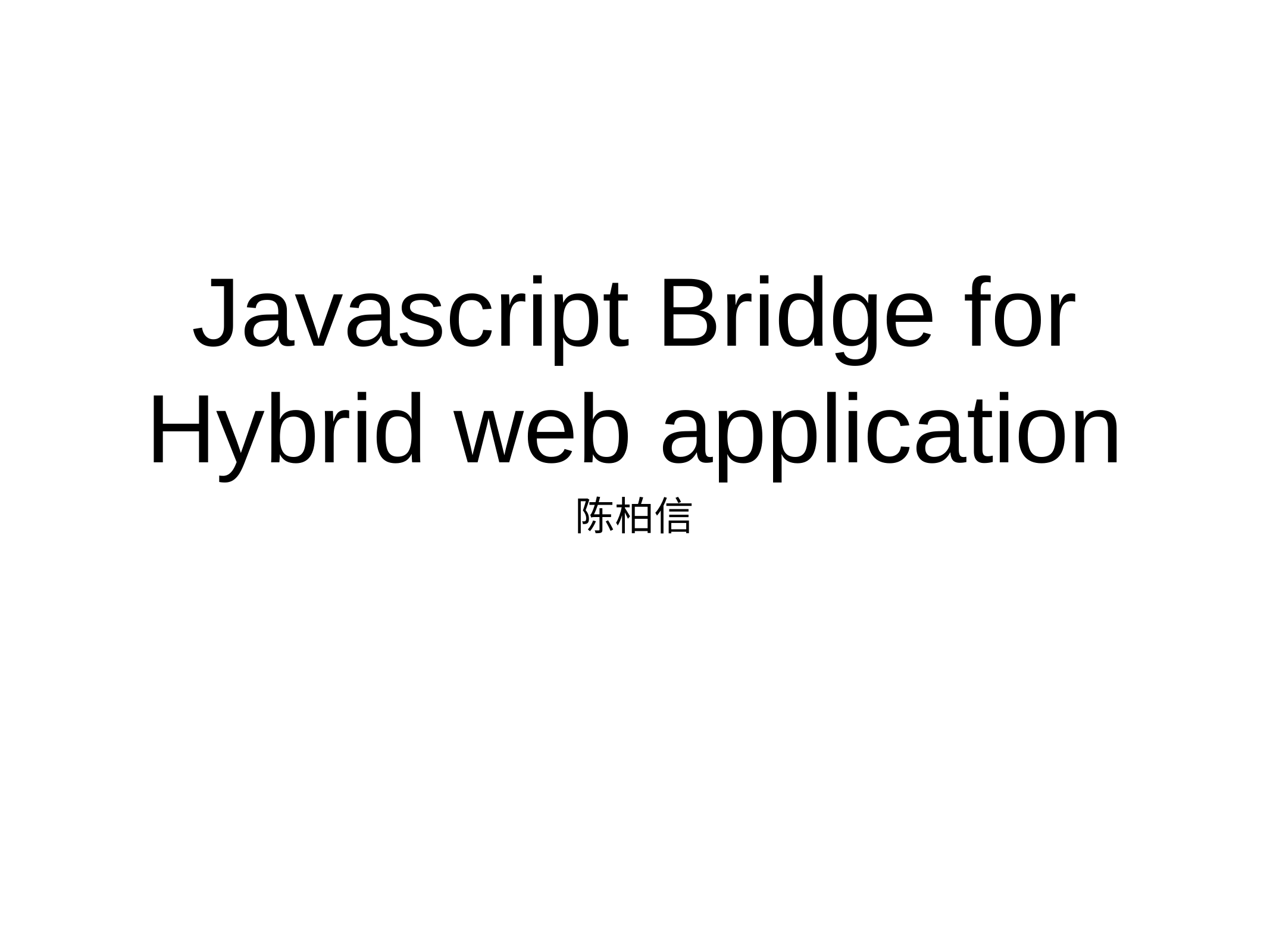

# Javascript Bridge for Hybrid web application
陈柏信